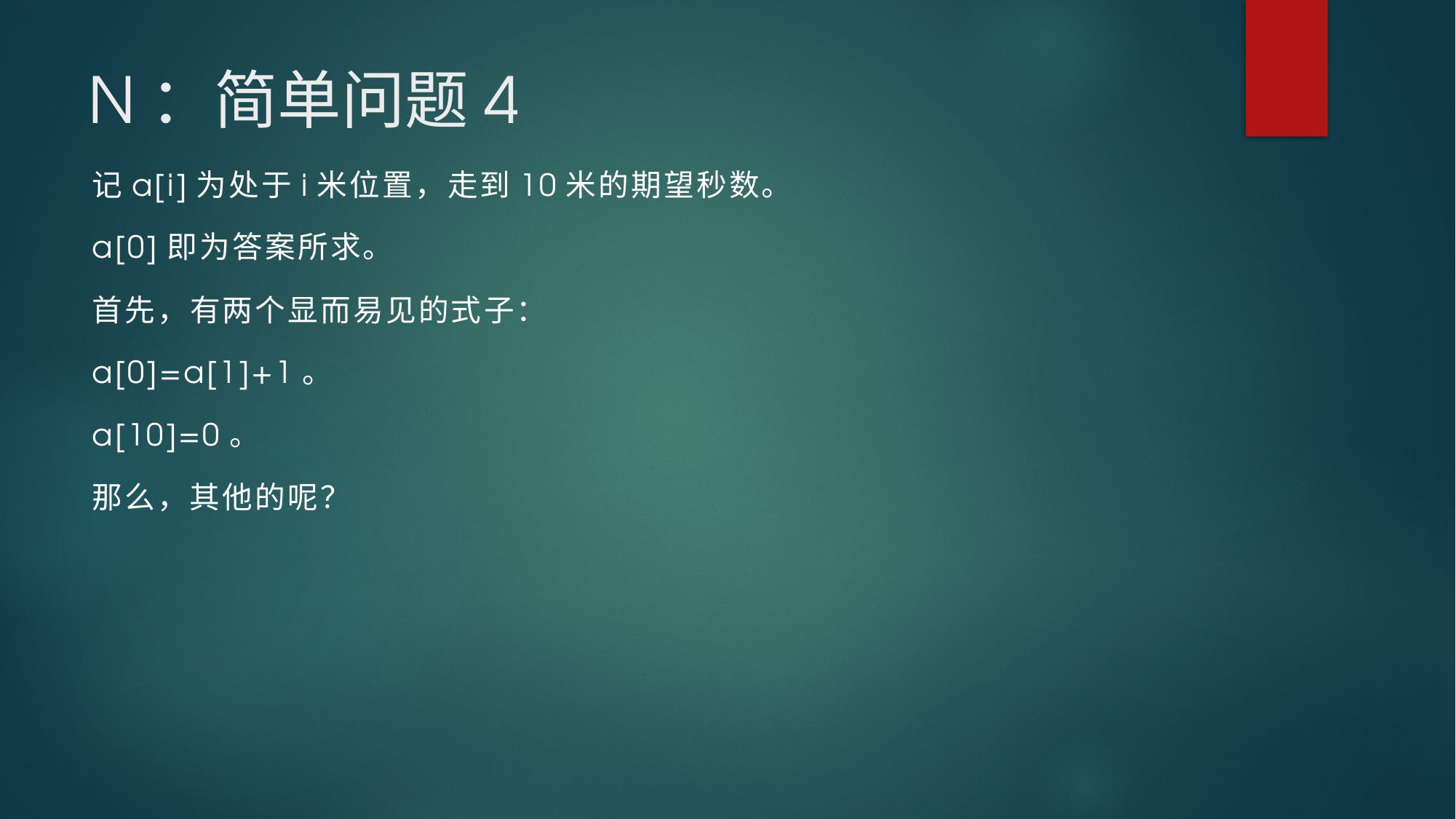

# N：简单问题4
记a[i]为处于i米位置，走到10米的期望秒数。
a[0]即为答案所求。
首先，有两个显而易见的式子：
a[0]=a[1]+1。
a[10]=0。
那么，其他的呢？